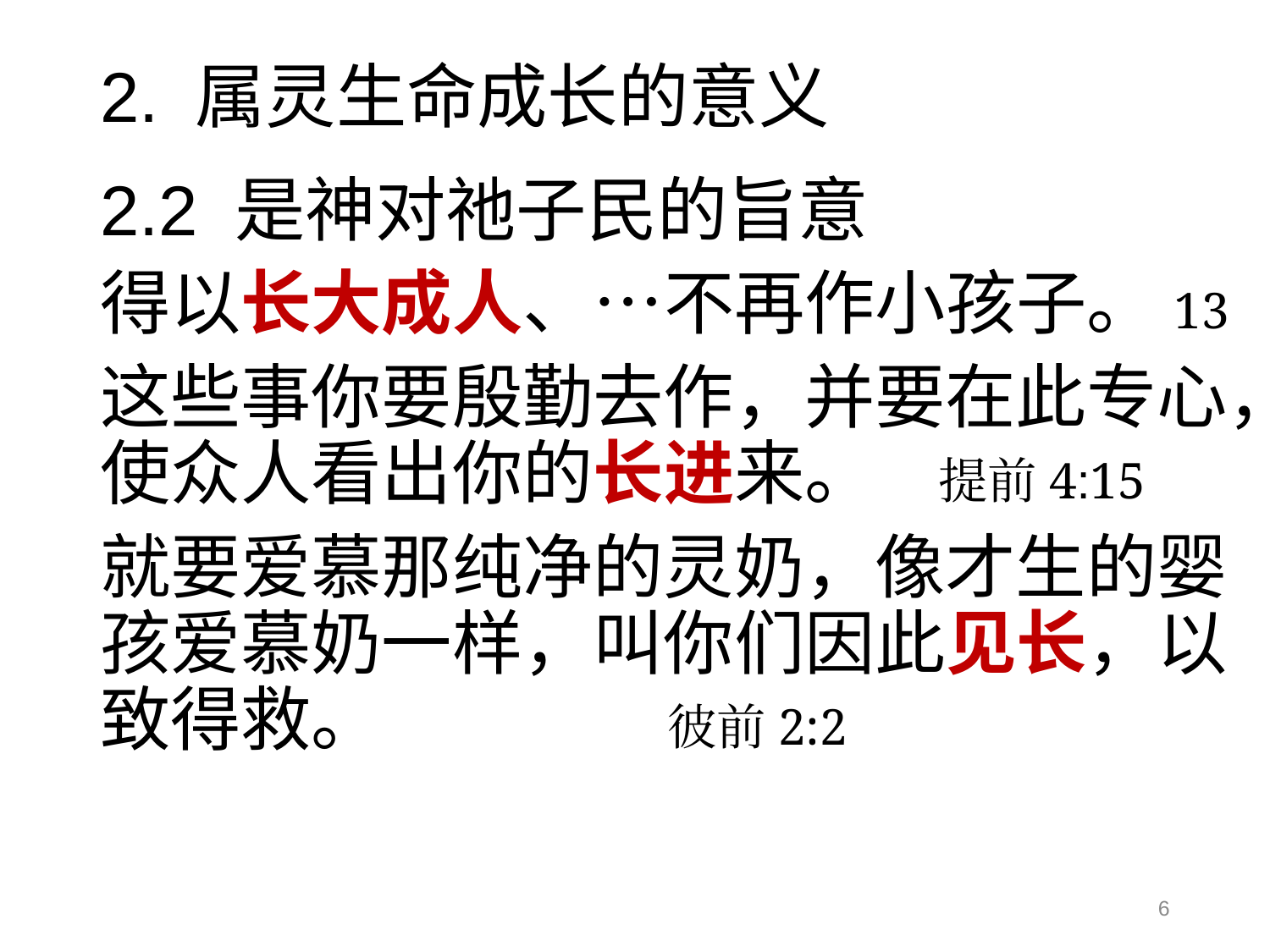

# 2. 属灵生命成长的意义
2.2 是神对祂子民的旨意
得以长大成人、…不再作小孩子。13
这些事你要殷勤去作，并要在此专心，使众人看出你的长进来。    提前4:15
就要爱慕那纯净的灵奶，像才生的婴孩爱慕奶一样，叫你们因此见长，以致得救。                  彼前2:2
6